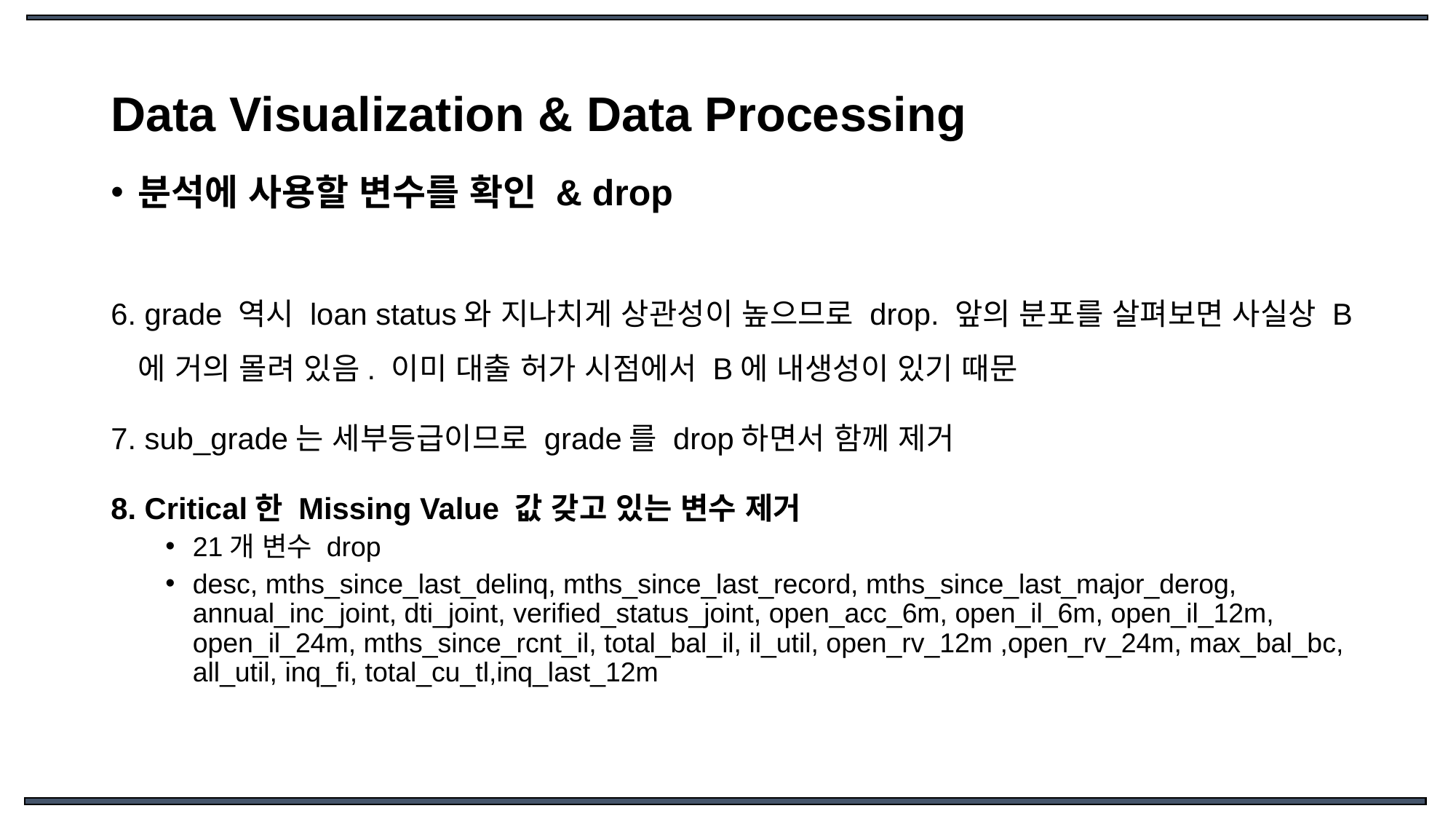

# Data Visualization & Data Processing
분석에 사용할 변수를 확인 & drop

6. grade 역시 loan status와 지나치게 상관성이 높으므로 drop. 앞의 분포를 살펴보면 사실상 B에 거의 몰려 있음. 이미 대출 허가 시점에서 B에 내생성이 있기 때문
7. sub_grade는 세부등급이므로 grade를 drop하면서 함께 제거
8. Critical한 Missing Value 값 갖고 있는 변수 제거
21개 변수 drop
desc, mths_since_last_delinq, mths_since_last_record, mths_since_last_major_derog, annual_inc_joint, dti_joint, verified_status_joint, open_acc_6m, open_il_6m, open_il_12m, open_il_24m, mths_since_rcnt_il, total_bal_il, il_util, open_rv_12m ,open_rv_24m, max_bal_bc, all_util, inq_fi, total_cu_tl,inq_last_12m